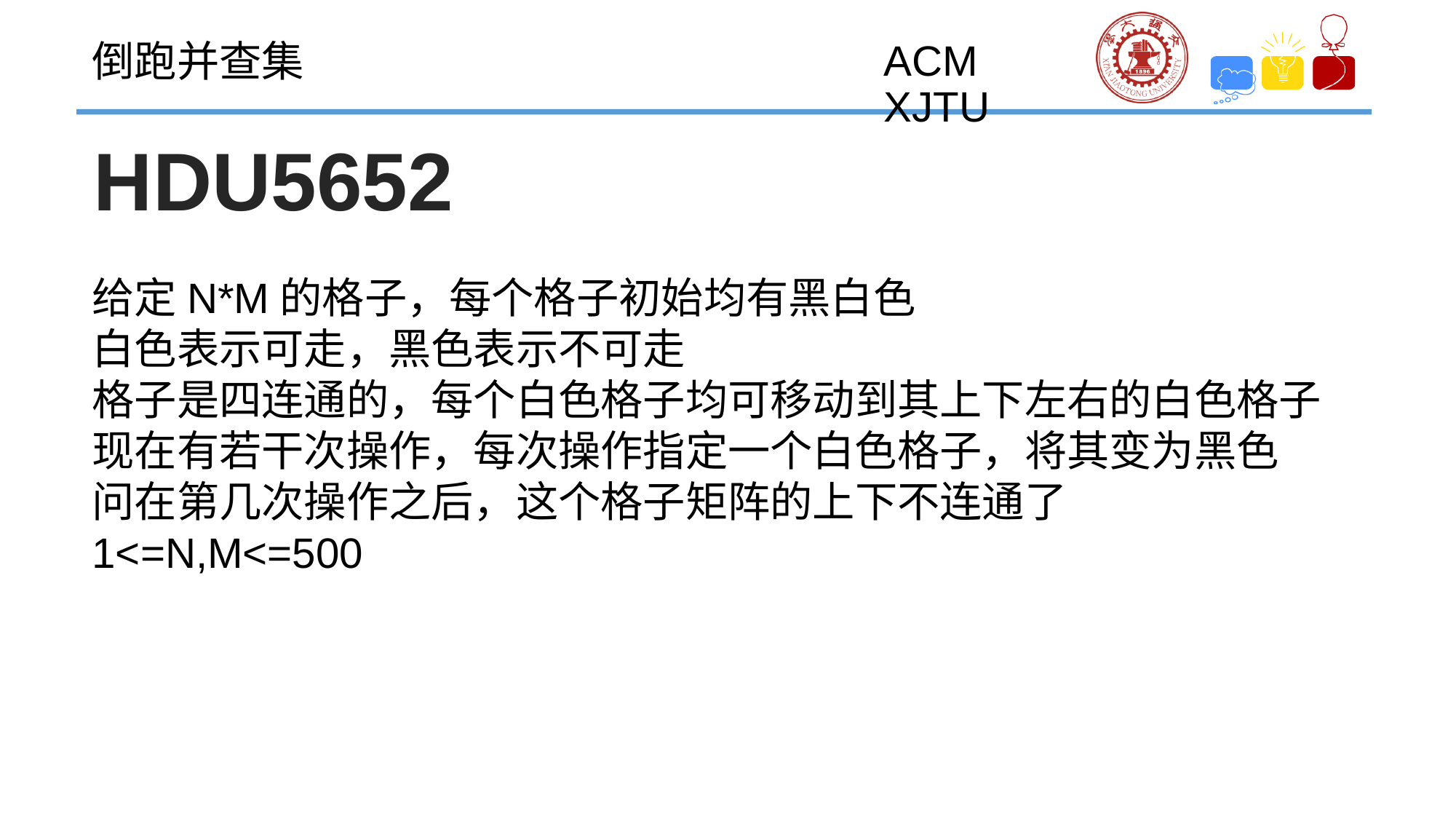

倒跑并查集
HDU5652
给定N*M的格子，每个格子初始均有黑白色
白色表示可走，黑色表示不可走
格子是四连通的，每个白色格子均可移动到其上下左右的白色格子
现在有若干次操作，每次操作指定一个白色格子，将其变为黑色
问在第几次操作之后，这个格子矩阵的上下不连通了
1<=N,M<=500